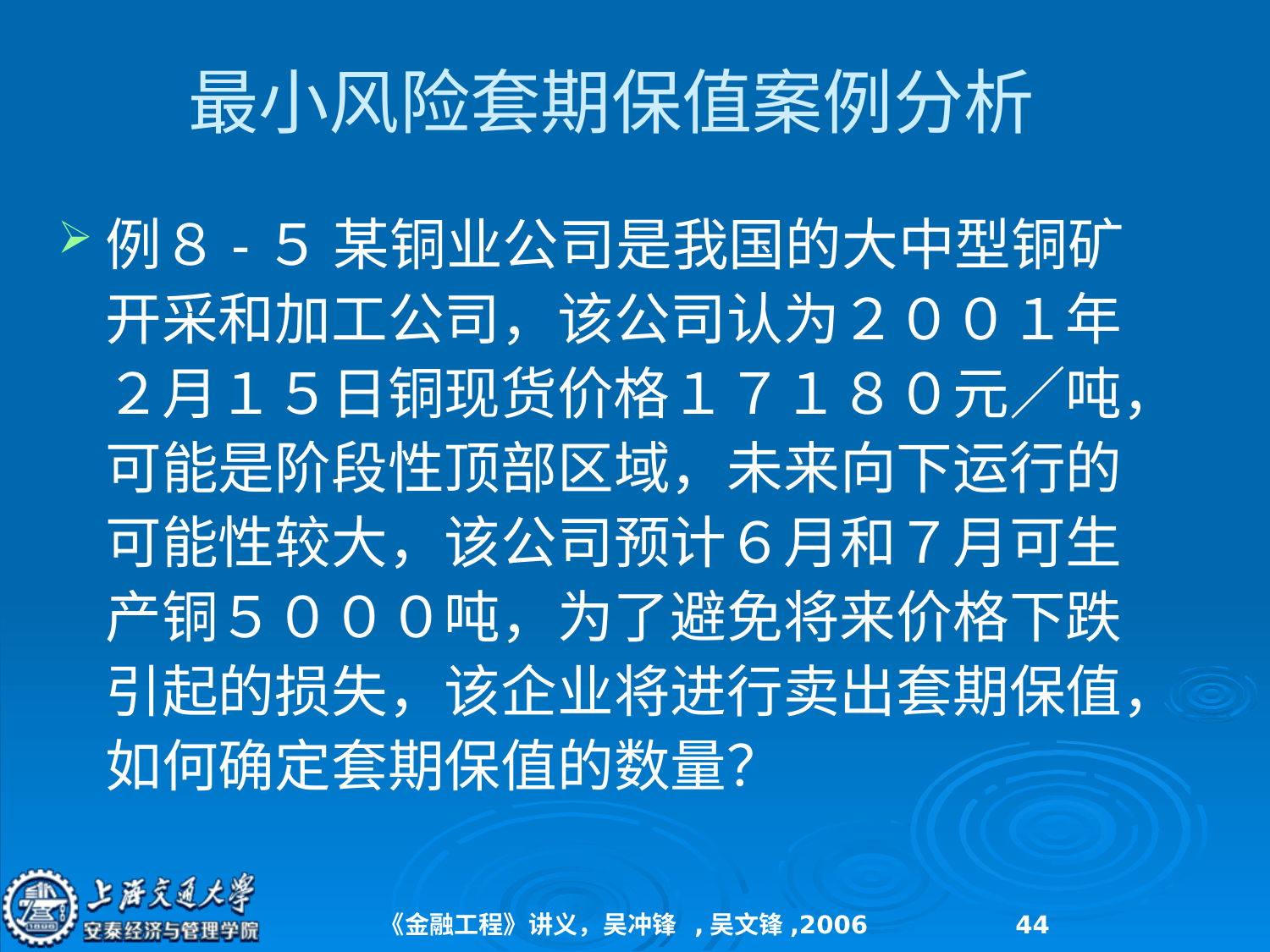

# 最小风险套期保值案例分析
例８-５ 某铜业公司是我国的大中型铜矿开采和加工公司，该公司认为２００１年２月１５日铜现货价格１７１８０元／吨，可能是阶段性顶部区域，未来向下运行的可能性较大，该公司预计６月和７月可生产铜５０００吨，为了避免将来价格下跌引起的损失，该企业将进行卖出套期保值，如何确定套期保值的数量？